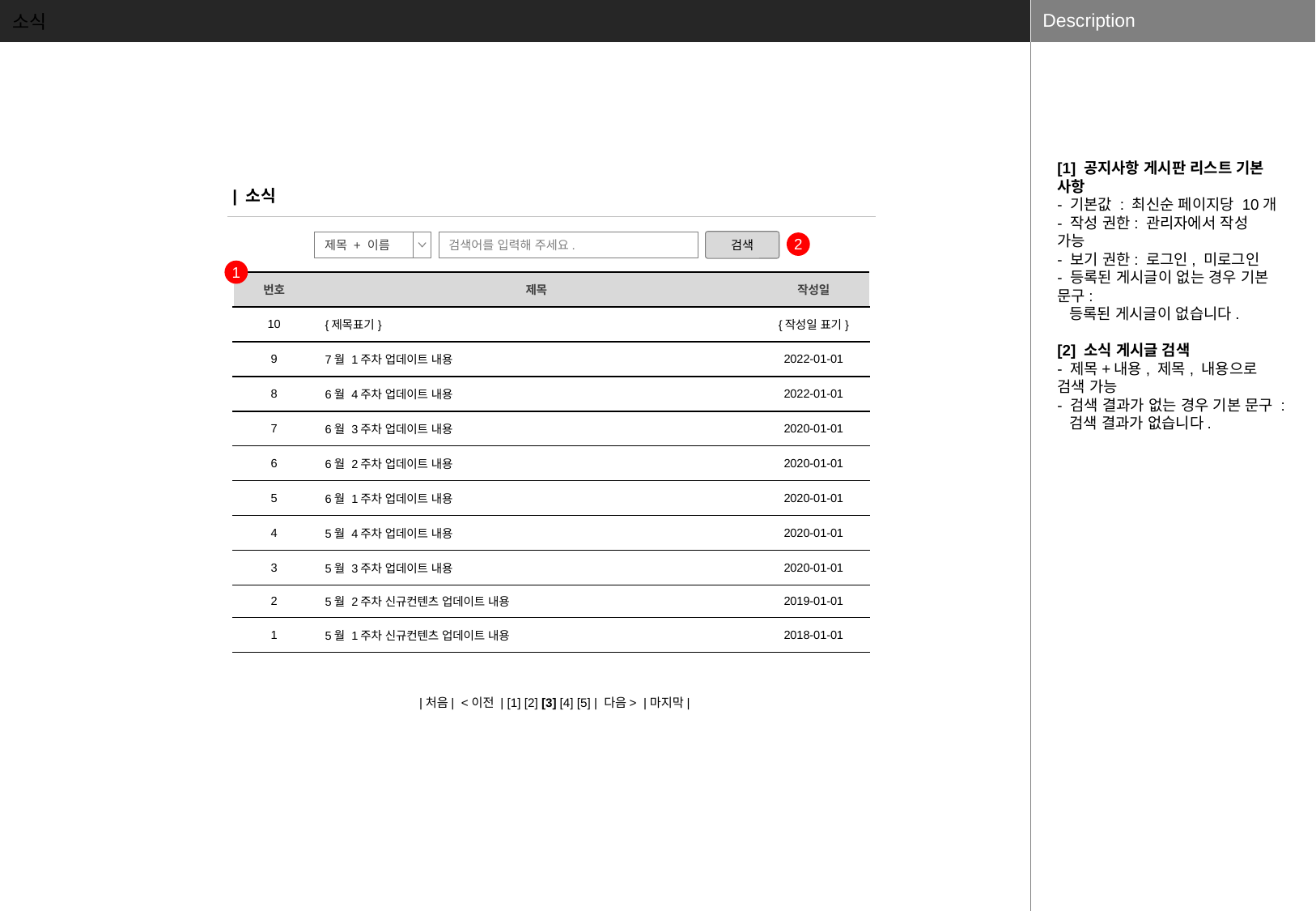

소식

[1] 공지사항 게시판 리스트 기본 사항
- 기본값 : 최신순 페이지당 10개
- 작성 권한: 관리자에서 작성 가능
- 보기 권한: 로그인, 미로그인
- 등록된 게시글이 없는 경우 기본 문구:
  등록된 게시글이 없습니다.

[2] 소식 게시글 검색
- 제목+내용, 제목, 내용으로 검색 가능
- 검색 결과가 없는 경우 기본 문구 :
  검색 결과가 없습니다.

| 소식
검색
제목 + 이름

검색어를 입력해 주세요.
2
1
| 번호 | 제목 | 작성일 |
| --- | --- | --- |
| 10 | {제목표기} | {작성일 표기} |
| 9 | 7월 1주차 업데이트 내용 | 2022-01-01 |
| 8 | 6월 4주차 업데이트 내용 | 2022-01-01 |
| 7 | 6월 3주차 업데이트 내용 | 2020-01-01 |
| 6 | 6월 2주차 업데이트 내용 | 2020-01-01 |
| 5 | 6월 1주차 업데이트 내용 | 2020-01-01 |
| 4 | 5월 4주차 업데이트 내용 | 2020-01-01 |
| 3 | 5월 3주차 업데이트 내용 | 2020-01-01 |
| 2 | 5월 2주차 신규컨텐츠 업데이트 내용 | 2019-01-01 |
| 1 | 5월 1주차 신규컨텐츠 업데이트 내용 | 2018-01-01 |
|처음|  <이전 | [1] [2] [3] [4] [5] | 다음>  |마지막|